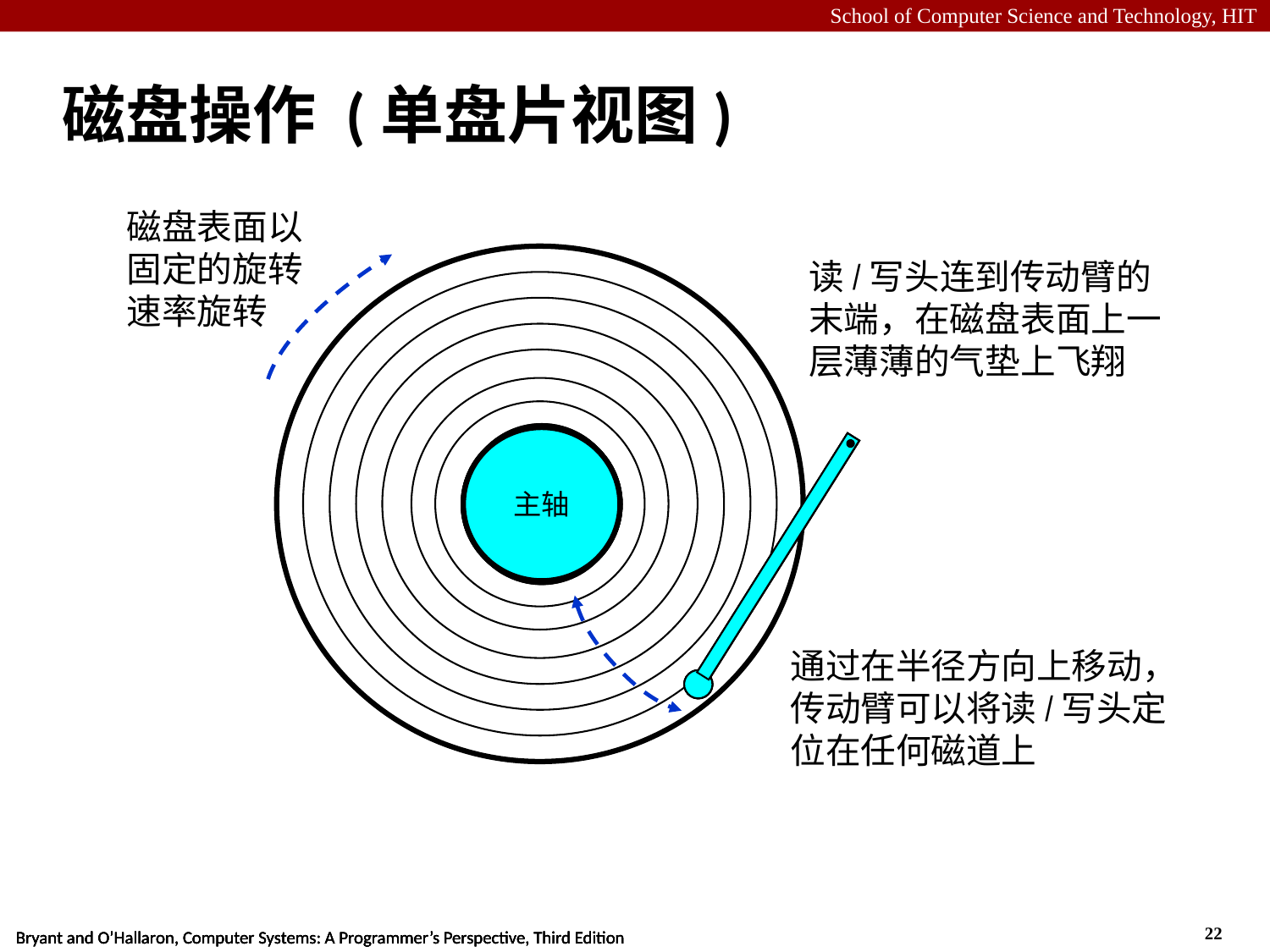

# 磁盘操作 (单盘片视图)
磁盘表面以固定的旋转速率旋转

读/写头连到传动臂的末端，在磁盘表面上一层薄薄的气垫上飞翔

通过在半径方向上移动，传动臂可以将读/写头定位在任何磁道上

主轴
主轴
主轴
主轴
主轴